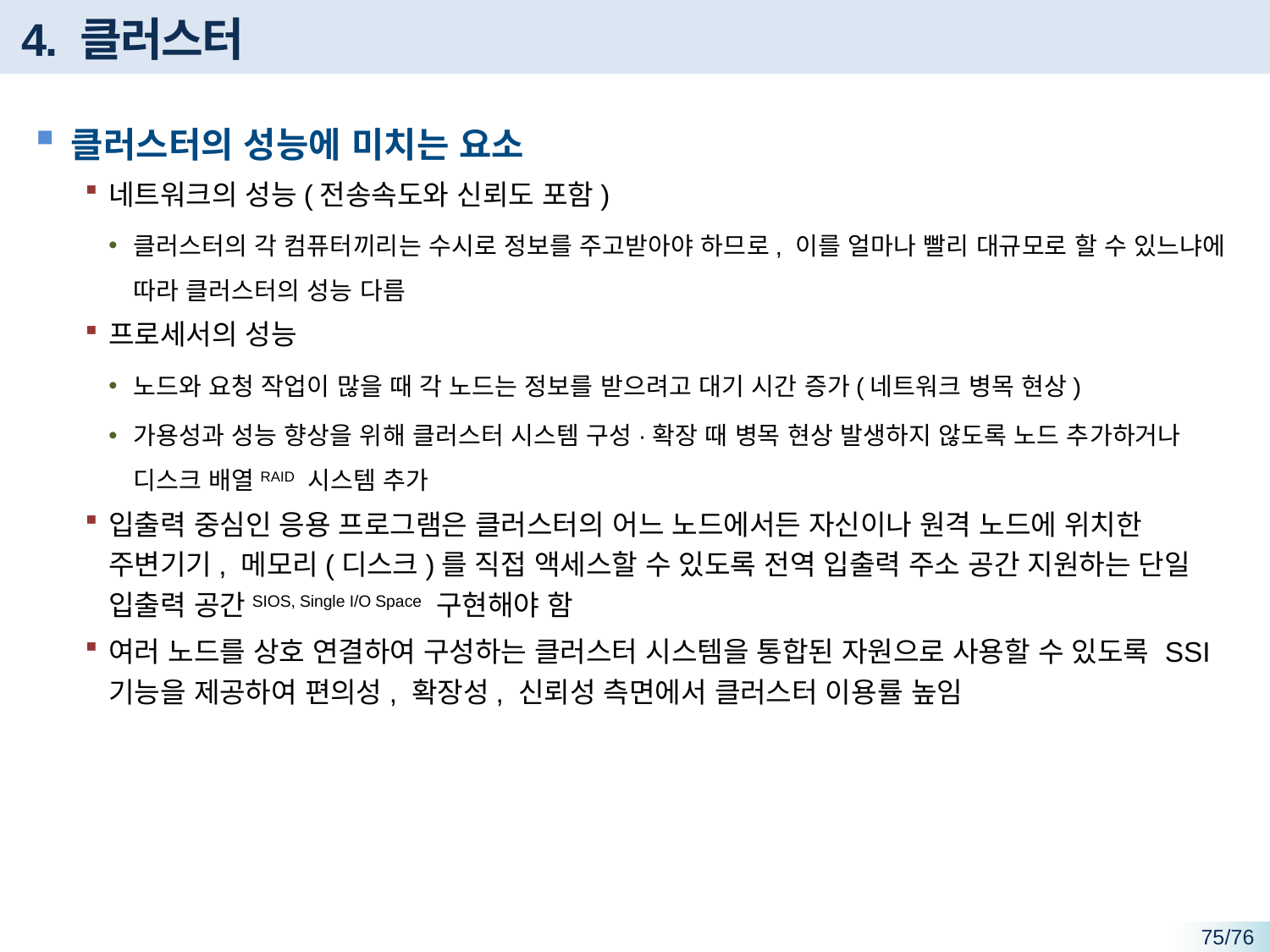

# 4. 클러스터
클러스터의 성능에 미치는 요소
네트워크의 성능(전송속도와 신뢰도 포함)
클러스터의 각 컴퓨터끼리는 수시로 정보를 주고받아야 하므로, 이를 얼마나 빨리 대규모로 할 수 있느냐에 따라 클러스터의 성능 다름
프로세서의 성능
노드와 요청 작업이 많을 때 각 노드는 정보를 받으려고 대기 시간 증가(네트워크 병목 현상)
가용성과 성능 향상을 위해 클러스터 시스템 구성·확장 때 병목 현상 발생하지 않도록 노드 추가하거나 디스크 배열RAID 시스템 추가
입출력 중심인 응용 프로그램은 클러스터의 어느 노드에서든 자신이나 원격 노드에 위치한 주변기기, 메모리(디스크)를 직접 액세스할 수 있도록 전역 입출력 주소 공간 지원하는 단일 입출력 공간SIOS, Single I/O Space 구현해야 함
여러 노드를 상호 연결하여 구성하는 클러스터 시스템을 통합된 자원으로 사용할 수 있도록 SSI 기능을 제공하여 편의성, 확장성, 신뢰성 측면에서 클러스터 이용률 높임